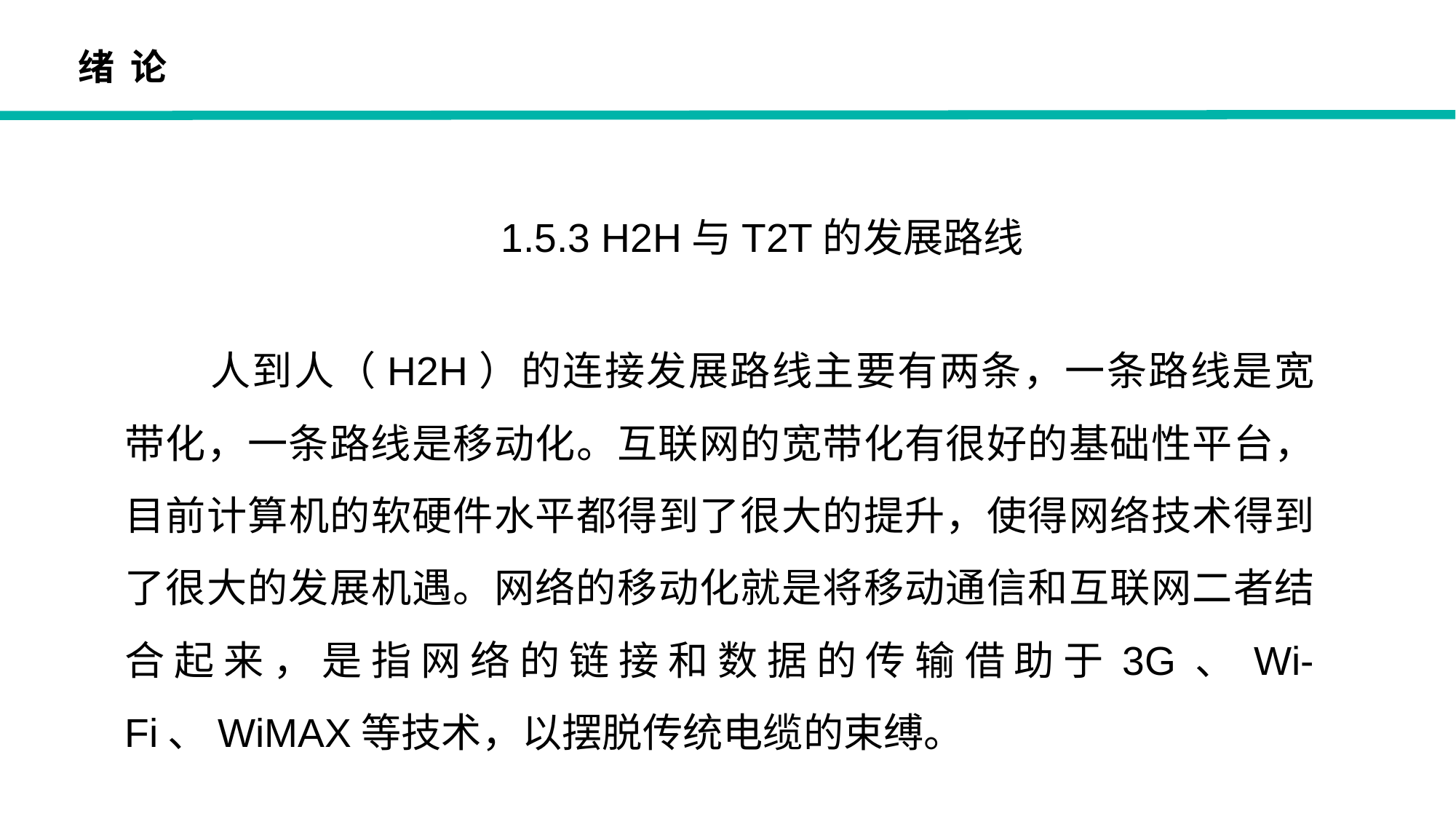

1.5.3 H2H与T2T的发展路线
人到人（H2H）的连接发展路线主要有两条，一条路线是宽带化，一条路线是移动化。互联网的宽带化有很好的基础性平台，目前计算机的软硬件水平都得到了很大的提升，使得网络技术得到了很大的发展机遇。网络的移动化就是将移动通信和互联网二者结合起来，是指网络的链接和数据的传输借助于3G、Wi-Fi、WiMAX等技术，以摆脱传统电缆的束缚。